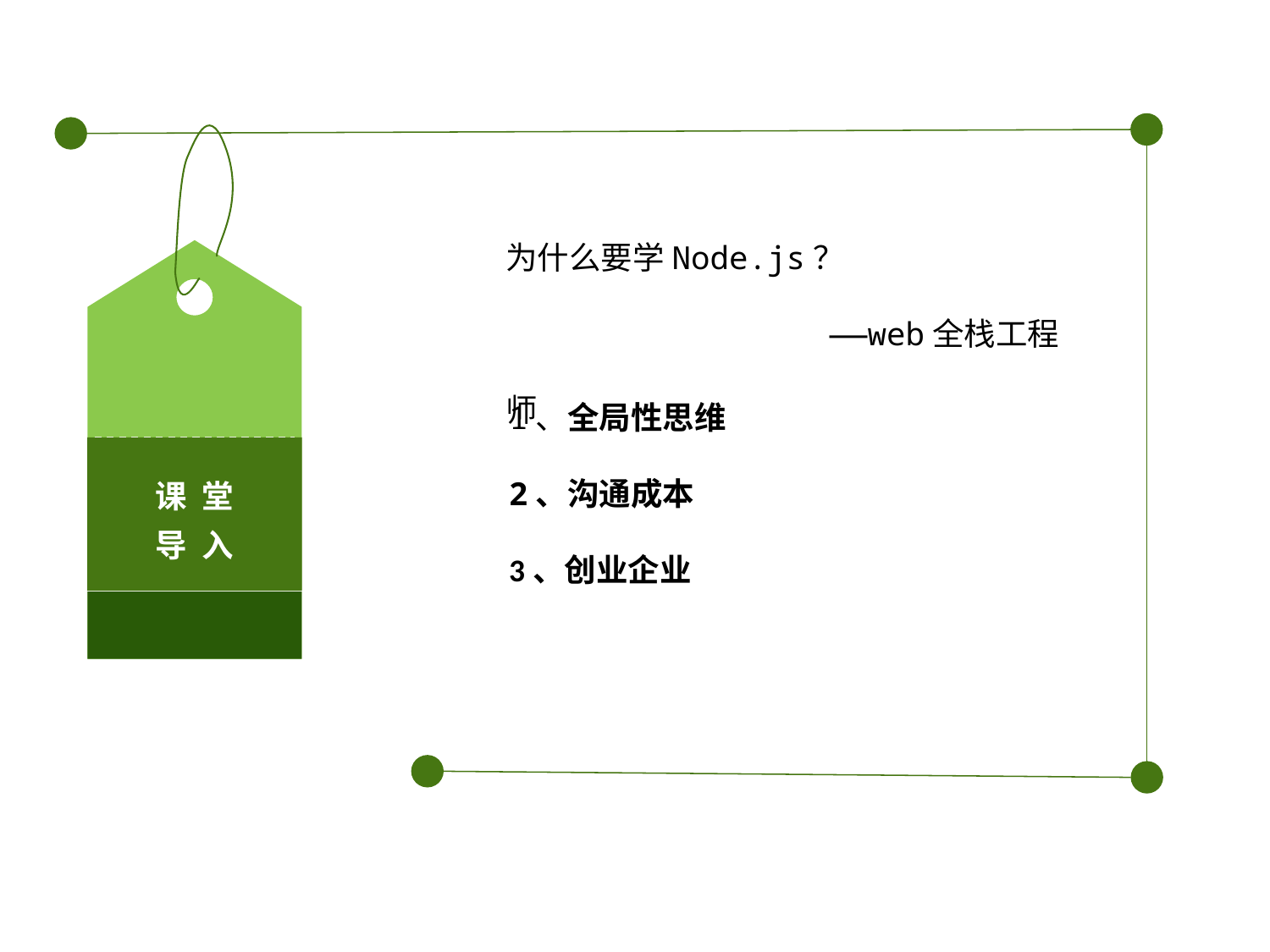

课  堂
导  入

为什么要学Node.js？
                 ——web全栈工程师
1、全局性思维
2、沟通成本
3、创业企业